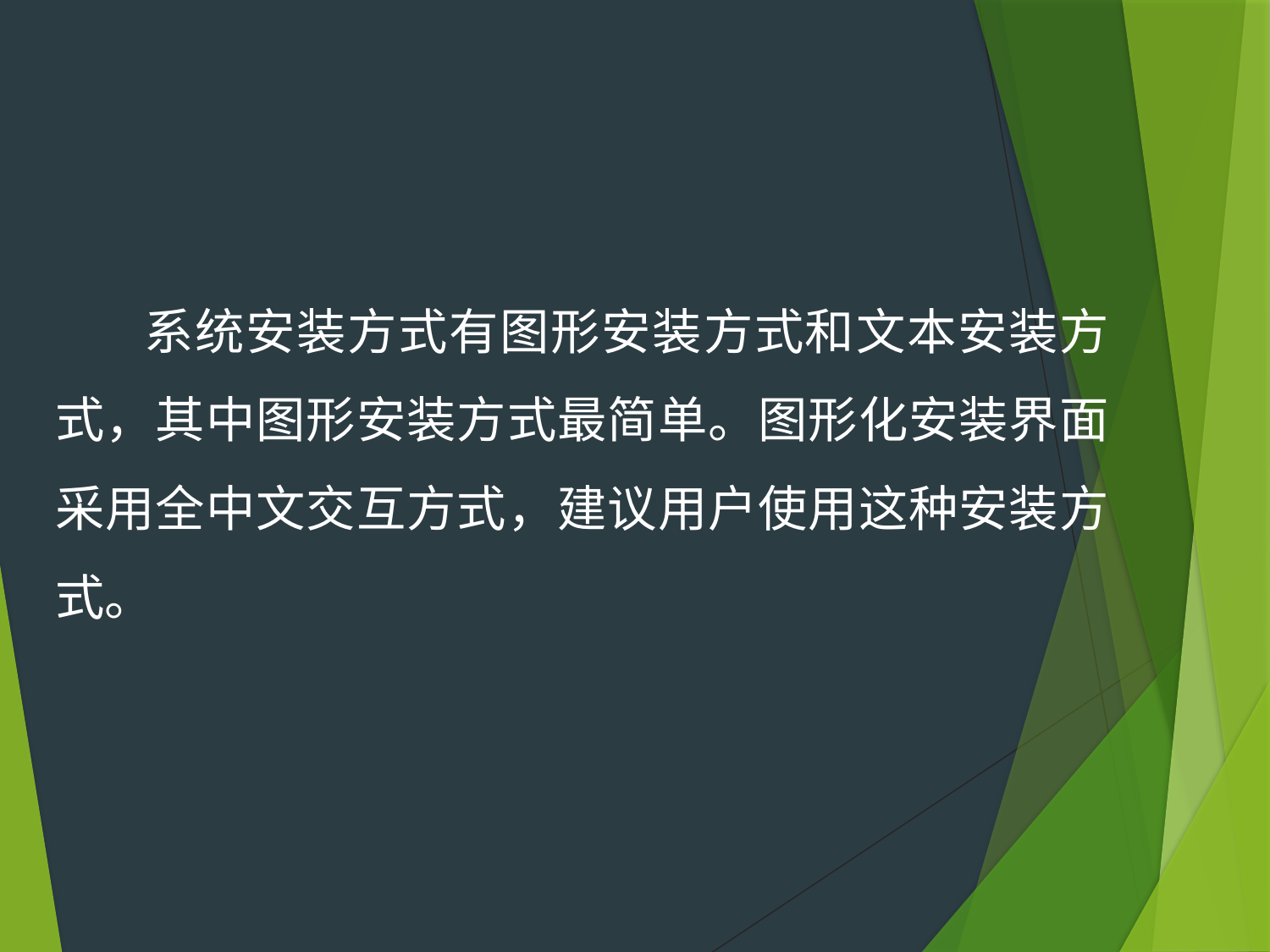

系统安装方式有图形安装方式和文本安装方式，其中图形安装方式最简单。图形化安装界面采用全中文交互方式，建议用户使用这种安装方式。